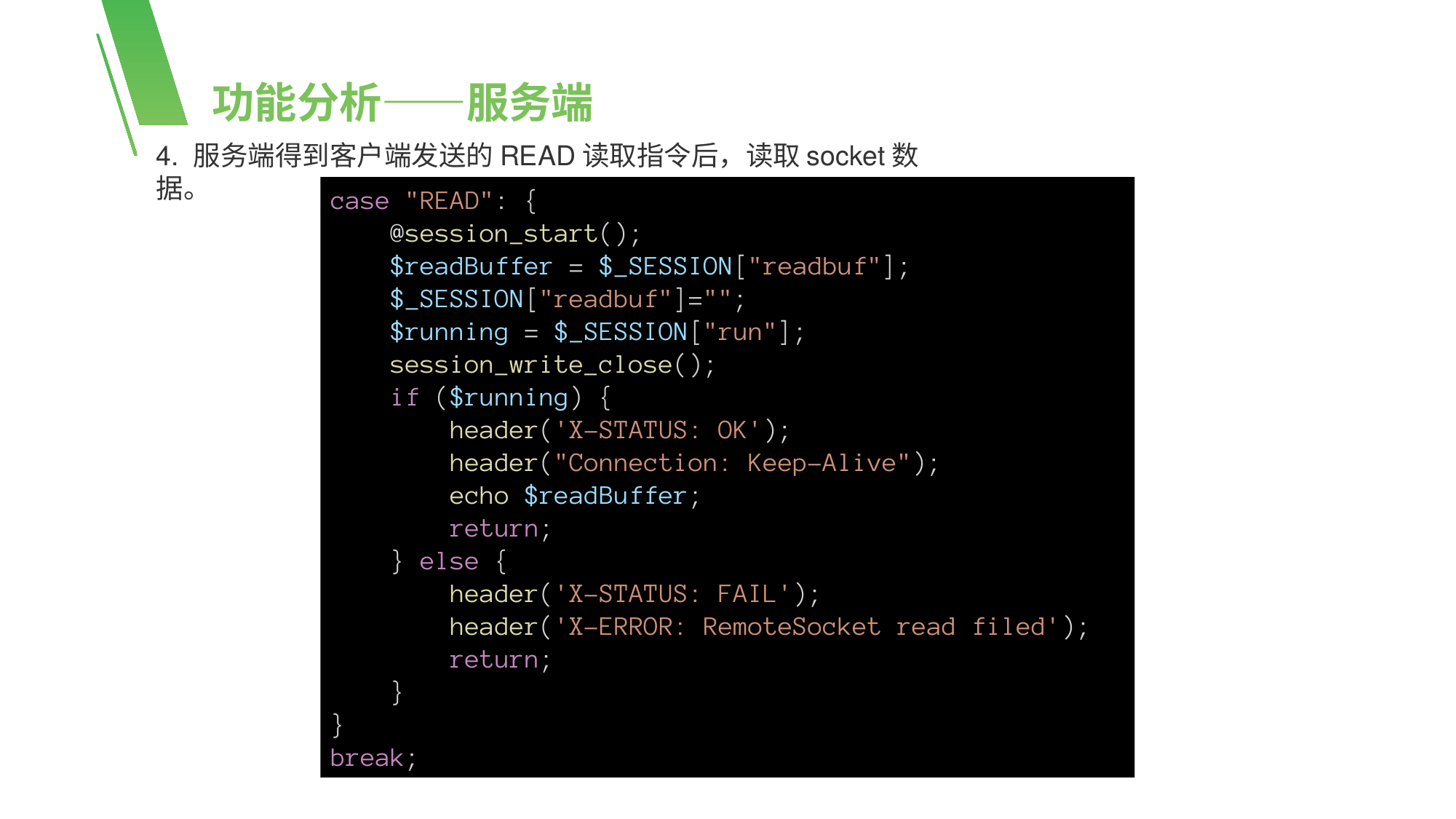

功能分析——服务端
4. 服务端得到客户端发送的READ读取指令后，读取socket数据。
case "READ": {
    @session_start();
    $readBuffer = $_SESSION["readbuf"];
    $_SESSION["readbuf"]="";
    $running = $_SESSION["run"];
    session_write_close();
    if ($running) {
        header('X-STATUS: OK');
        header("Connection: Keep-Alive");
        echo $readBuffer;
        return;
    } else {
        header('X-STATUS: FAIL');
        header('X-ERROR: RemoteSocket read filed');
        return;
    }
}
break;